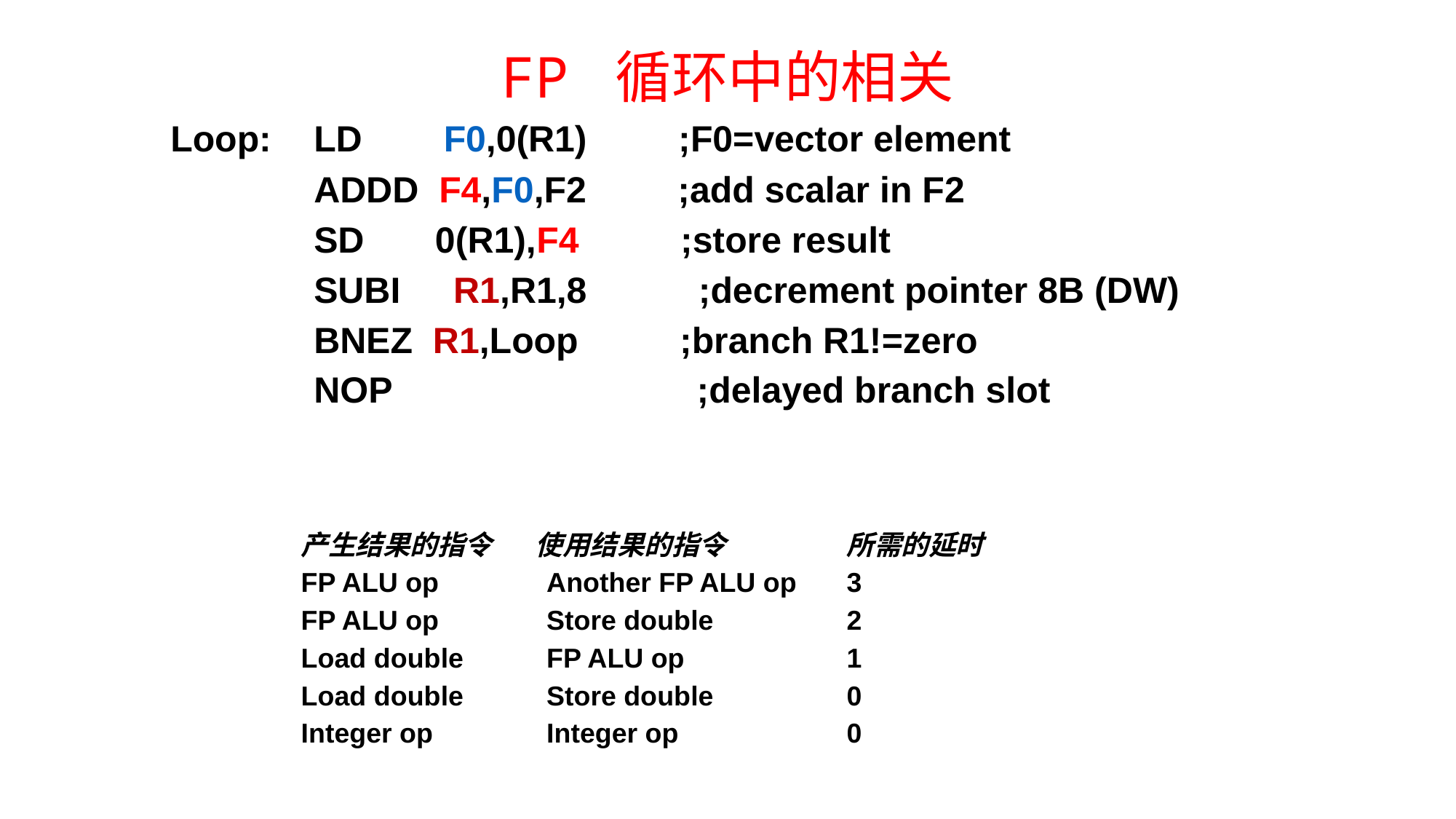

# FP 循环中的相关
Loop:	LD        F0,0(R1)         ;F0=vector element
 		ADDD  F4,F0,F2         ;add scalar in F2
 		SD       0(R1),F4          ;store result
 		SUBI	   R1,R1,8           ;decrement pointer 8B (DW)
 		BNEZ  R1,Loop          ;branch R1!=zero
 		NOP	                           ;delayed branch slot
产生结果的指令       使用结果的指令	所需的延时
FP ALU op	Another FP ALU op	3
FP ALU op	Store double	2
Load double	FP ALU op	1
Load double	Store double	0
Integer op	Integer op	0